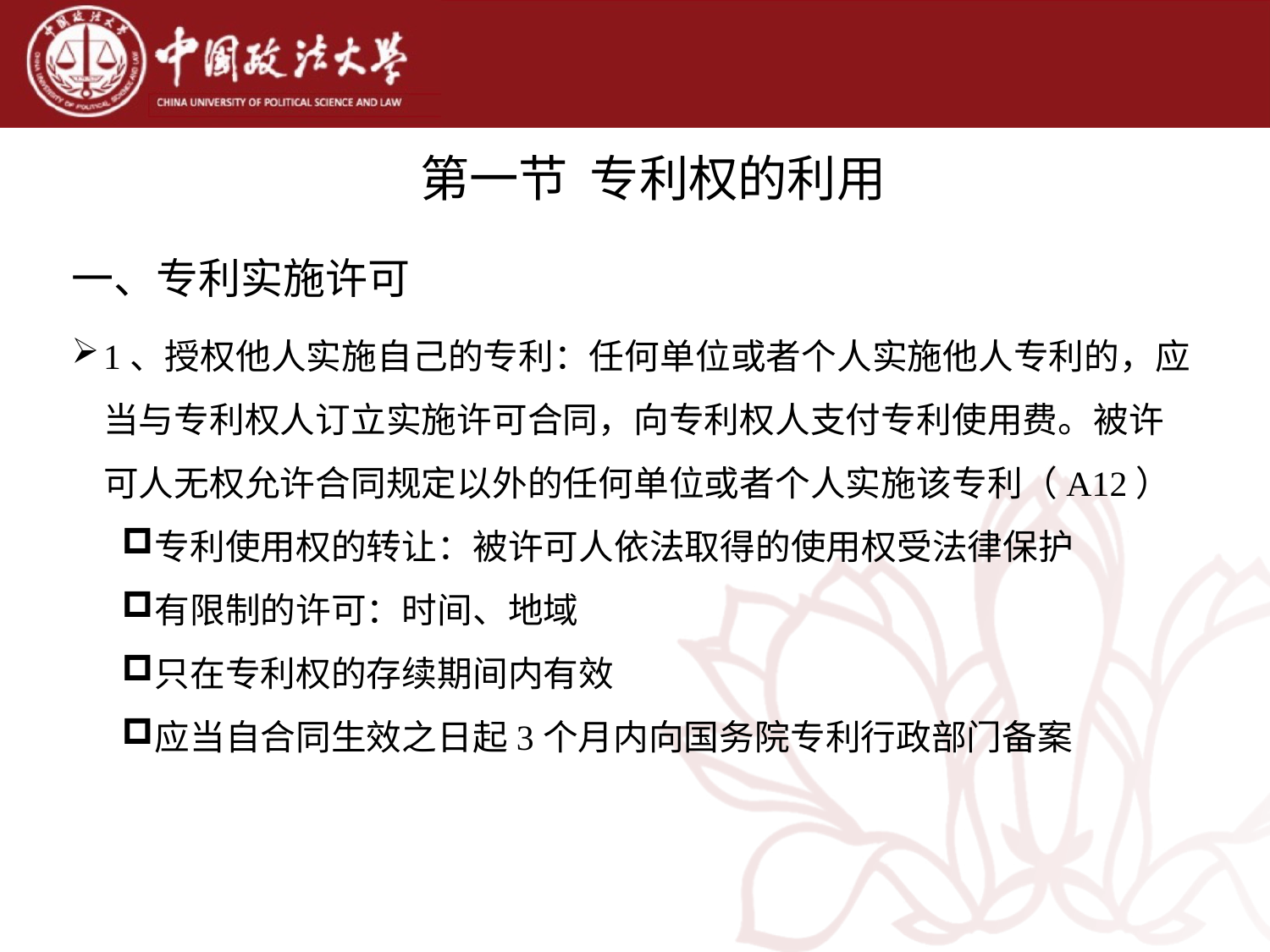

第一节  专利权的利用
一、专利实施许可
1、授权他人实施自己的专利：任何单位或者个人实施他人专利的，应当与专利权人订立实施许可合同，向专利权人支付专利使用费。被许可人无权允许合同规定以外的任何单位或者个人实施该专利（A12）
专利使用权的转让：被许可人依法取得的使用权受法律保护
有限制的许可：时间、地域
只在专利权的存续期间内有效
应当自合同生效之日起3个月内向国务院专利行政部门备案